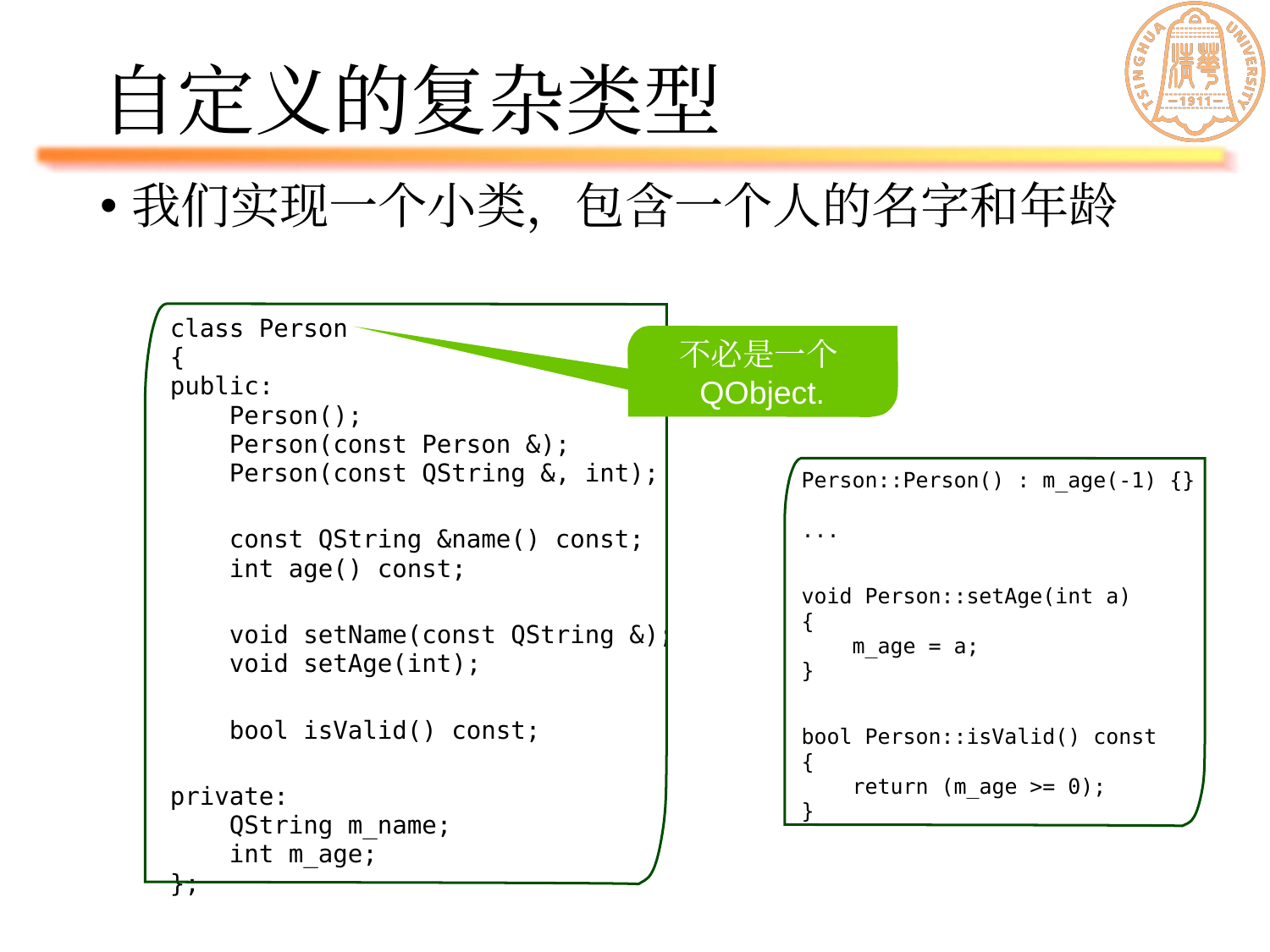

# 自定义的复杂类型
我们实现一个小类，包含一个人的名字和年龄

class Person
{
public:
    Person();
    Person(const Person &);
    Person(const QString &, int);

    const QString &name() const;
    int age() const;

    void setName(const QString &);
    void setAge(int);

    bool isValid() const;

private:
    QString m_name;
    int m_age;
};

不必是一个QObject.

Person::Person() : m_age(-1) {}

...

void Person::setAge(int a)
{
    m_age = a;
}

bool Person::isValid() const
{
    return (m_age >= 0);
}